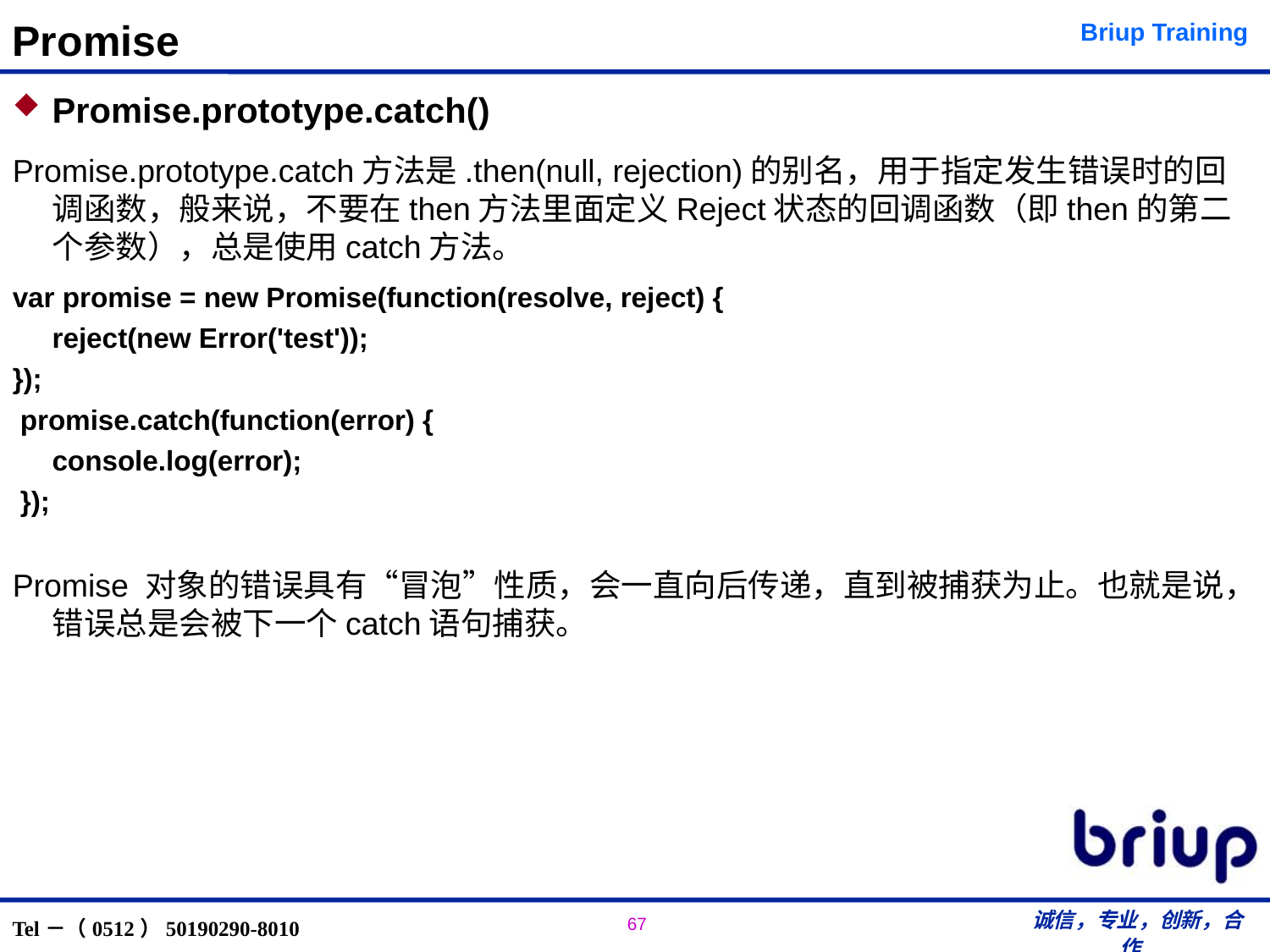

# Promise
Promise.prototype.catch()
Promise.prototype.catch方法是.then(null, rejection)的别名，用于指定发生错误时的回调函数，般来说，不要在then方法里面定义Reject状态的回调函数（即then的第二个参数），总是使用catch方法。
var promise = new Promise(function(resolve, reject) {
	reject(new Error('test'));
});
 promise.catch(function(error) {
	console.log(error);
 });

Promise 对象的错误具有“冒泡”性质，会一直向后传递，直到被捕获为止。也就是说，错误总是会被下一个catch语句捕获。